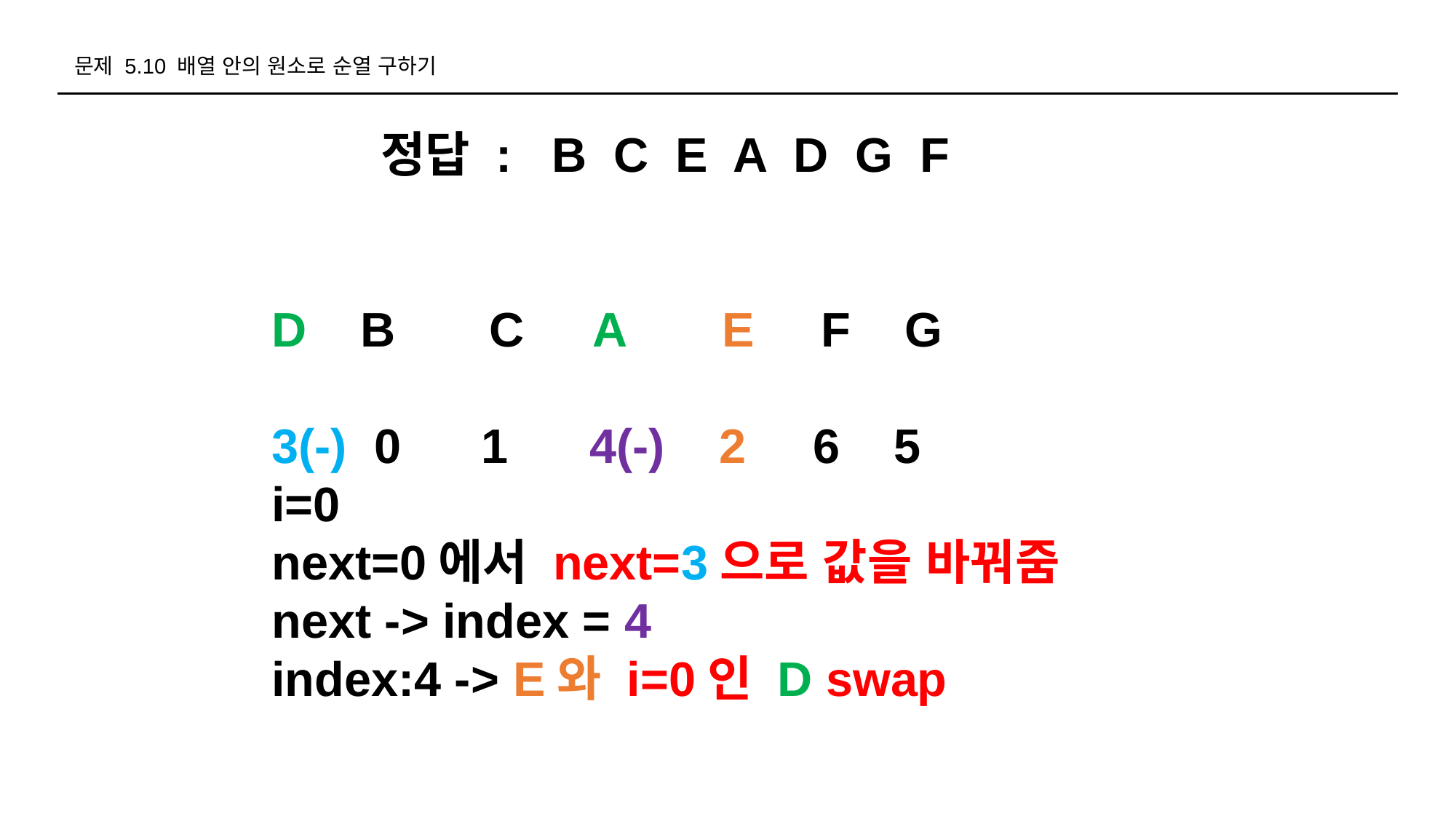

문제 5.10 배열 안의 원소로 순열 구하기
			정답 :   B  C  E  A  D  G  F

		D    B       C     A       E     F    G

		3(-)  0      1      4(-)    2     6    5
		i=0
		next=0에서 next=3으로 값을 바꿔줌
		next -> index = 4
		index:4 -> E와 i=0인 D swap